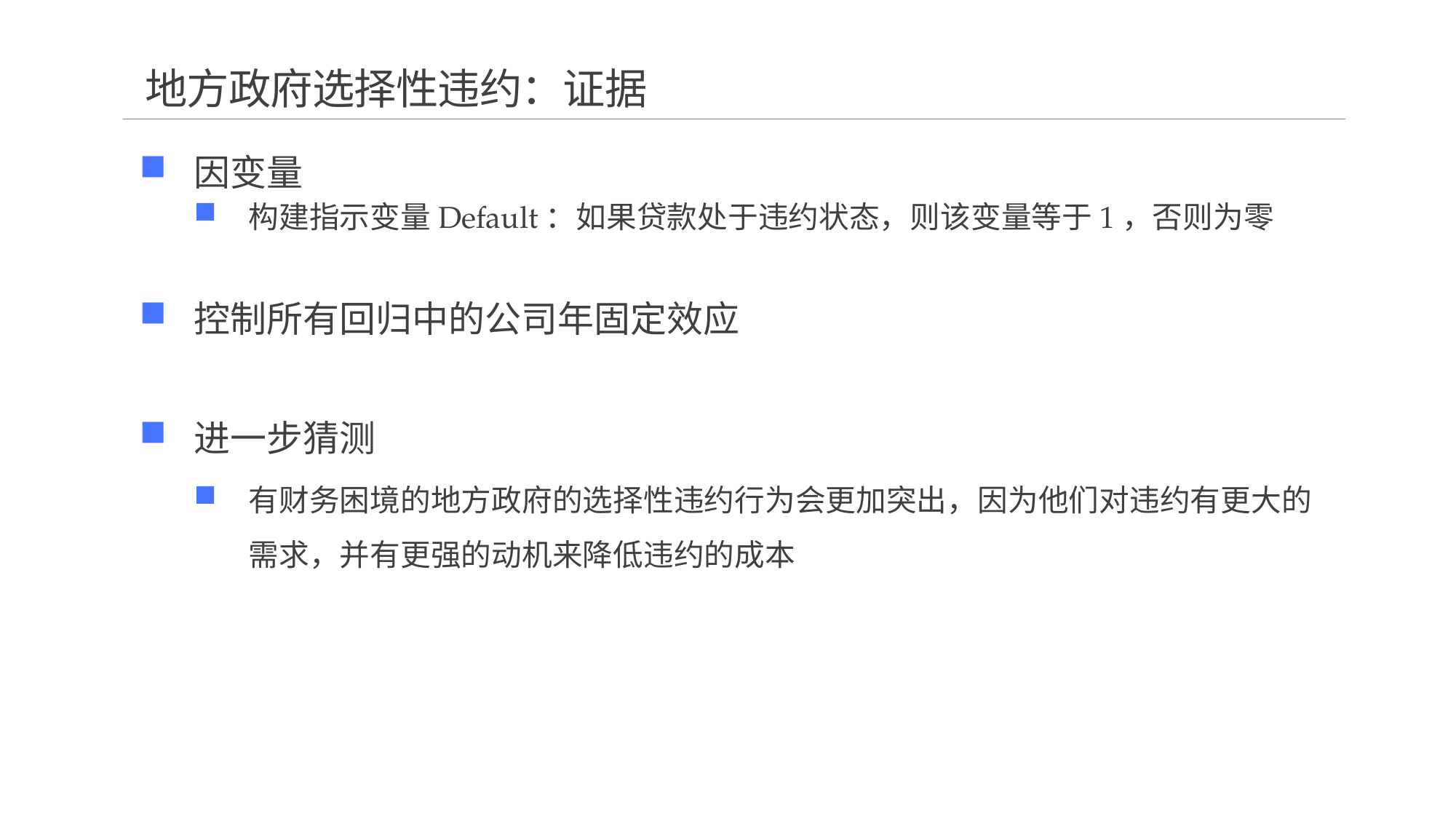

# 地方政府选择性违约：证据
因变量
构建指示变量Default：如果贷款处于违约状态，则该变量等于1，否则为零

控制所有回归中的公司年固定效应

进一步猜测
有财务困境的地方政府的选择性违约行为会更加突出，因为他们对违约有更大的需求，并有更强的动机来降低违约的成本